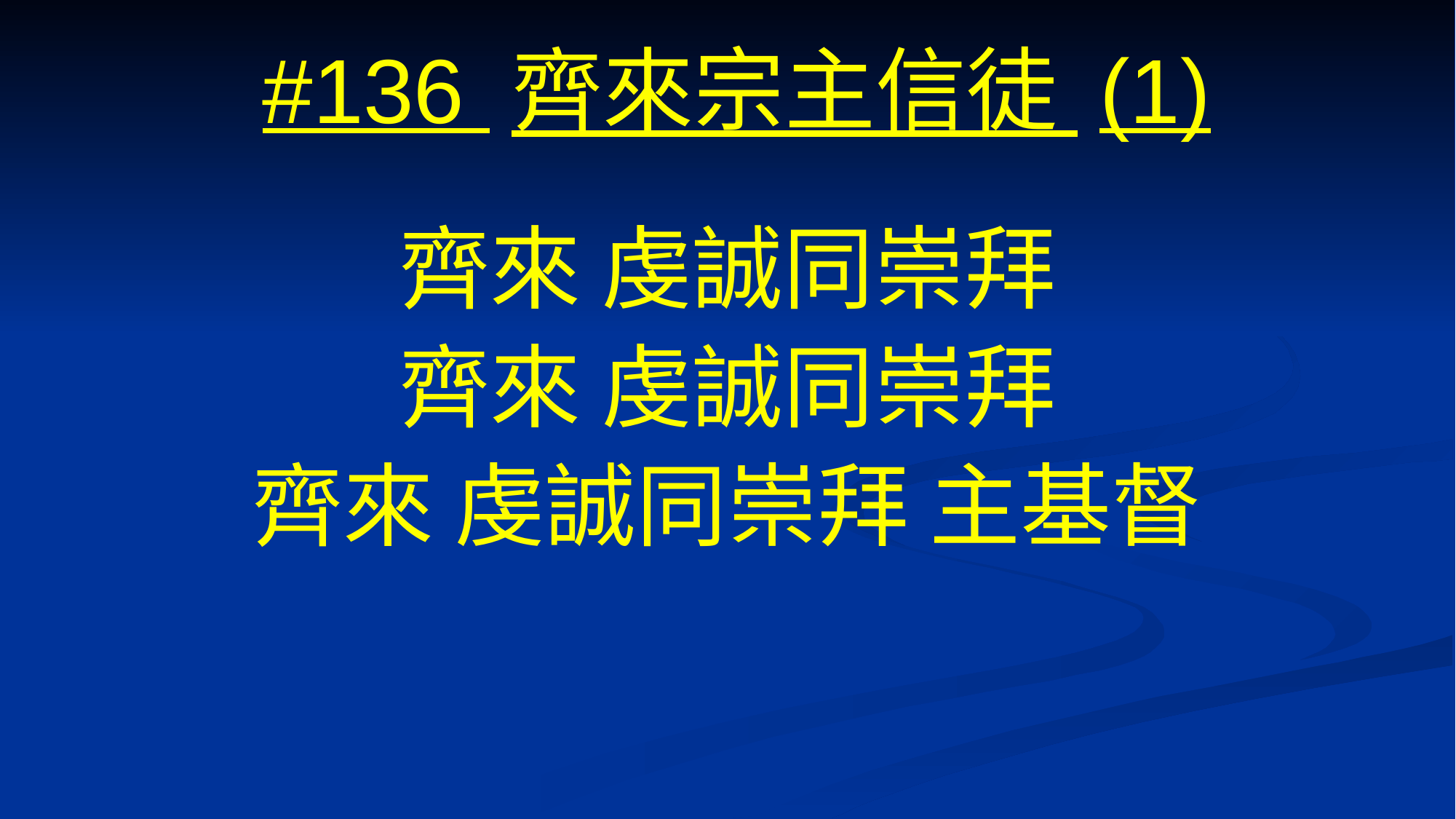

# #136 齊來宗主信徒 (1)
齊來 虔誠同崇拜
齊來 虔誠同崇拜
齊來 虔誠同崇拜 主基督